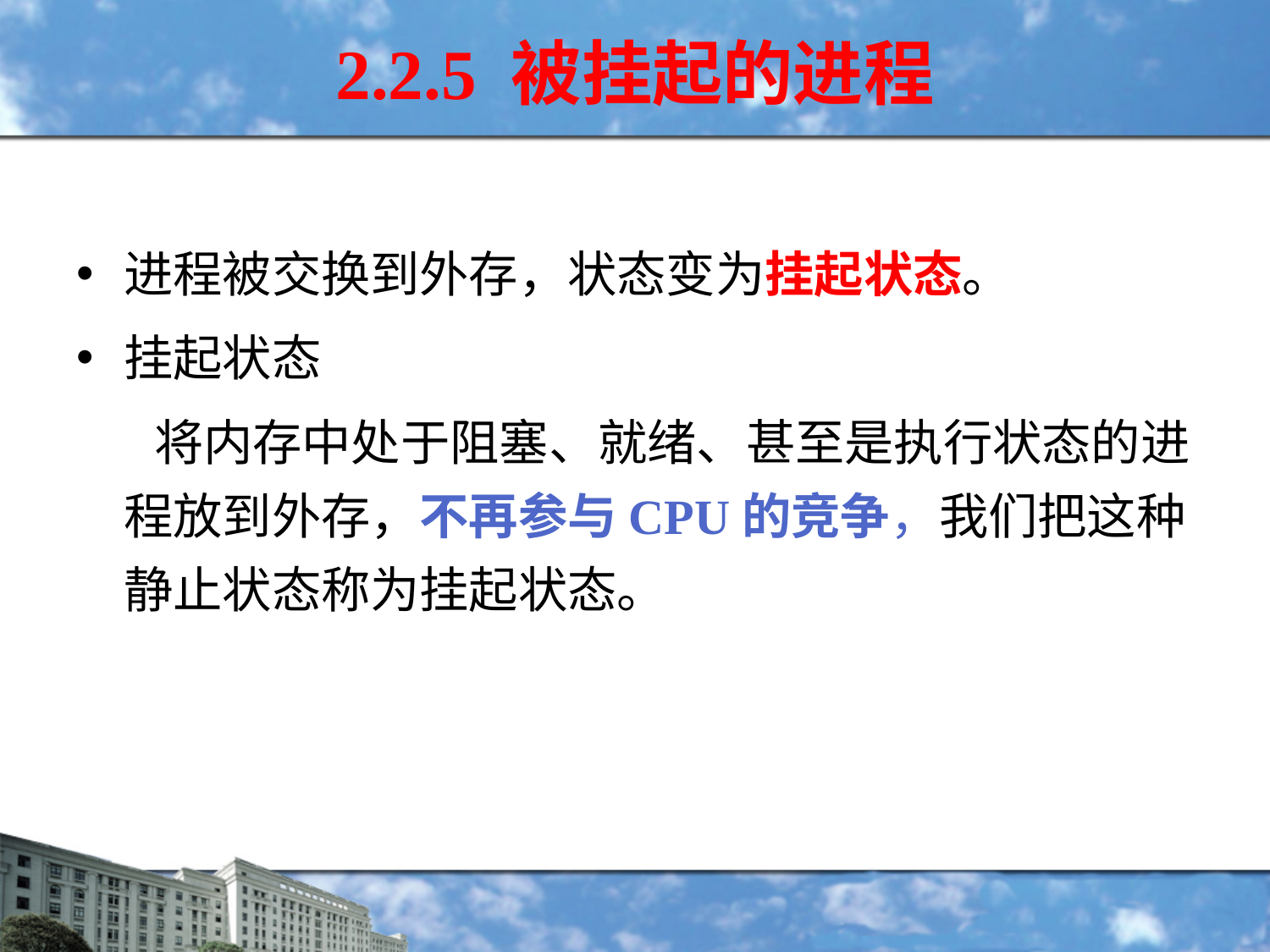

# 2.2.5 被挂起的进程
进程被交换到外存，状态变为挂起状态。
挂起状态
      将内存中处于阻塞、就绪、甚至是执行状态的进程放到外存，不再参与CPU的竞争，我们把这种静止状态称为挂起状态。